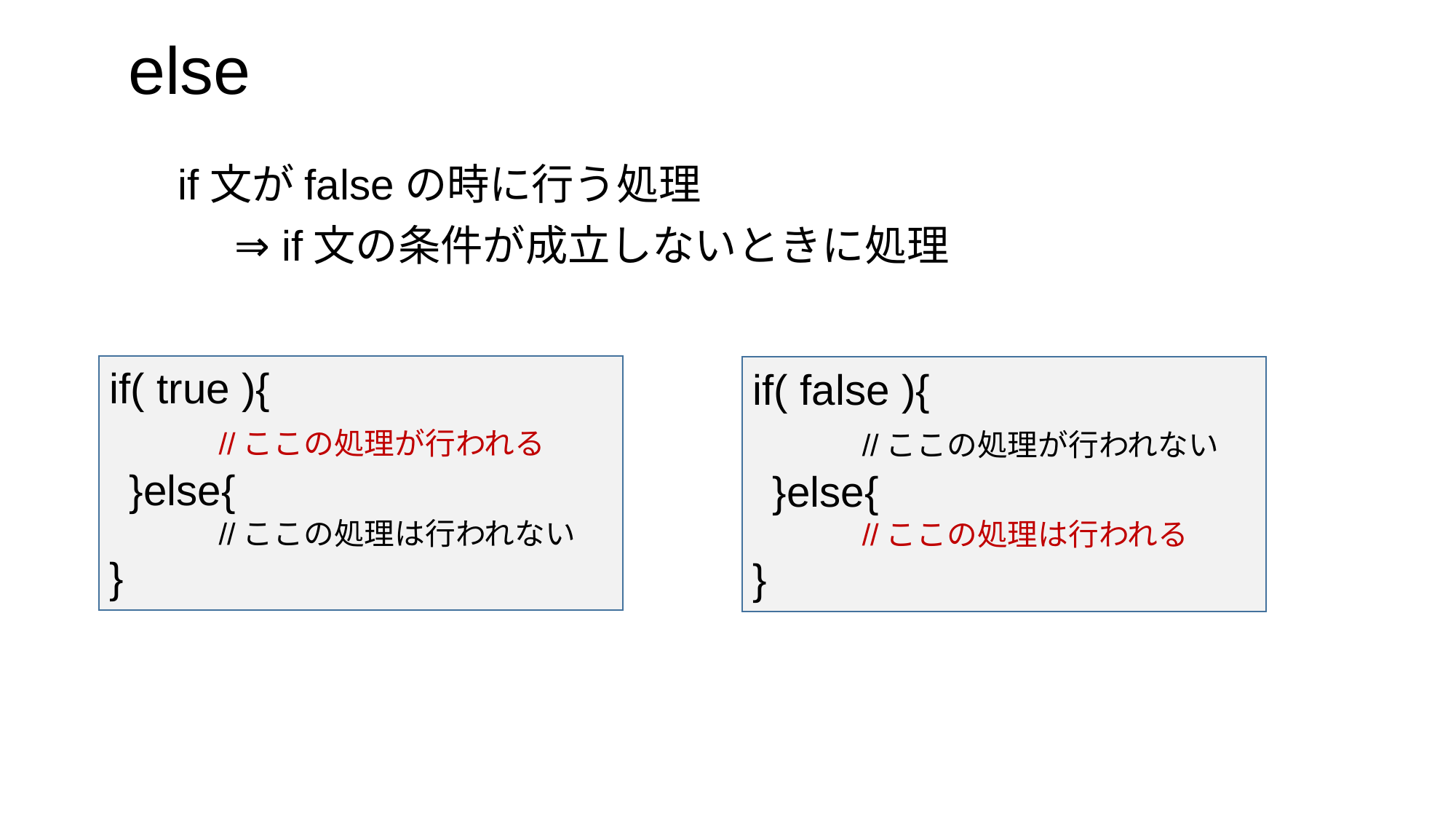

# else
　if文がfalseの時に行う処理
	⇒ if文の条件が成立しないときに処理

if( true ){
	//ここの処理が行われる
 }else{
	//ここの処理は行われない
}

if( false ){
	//ここの処理が行われない
 }else{
	//ここの処理は行われる
}